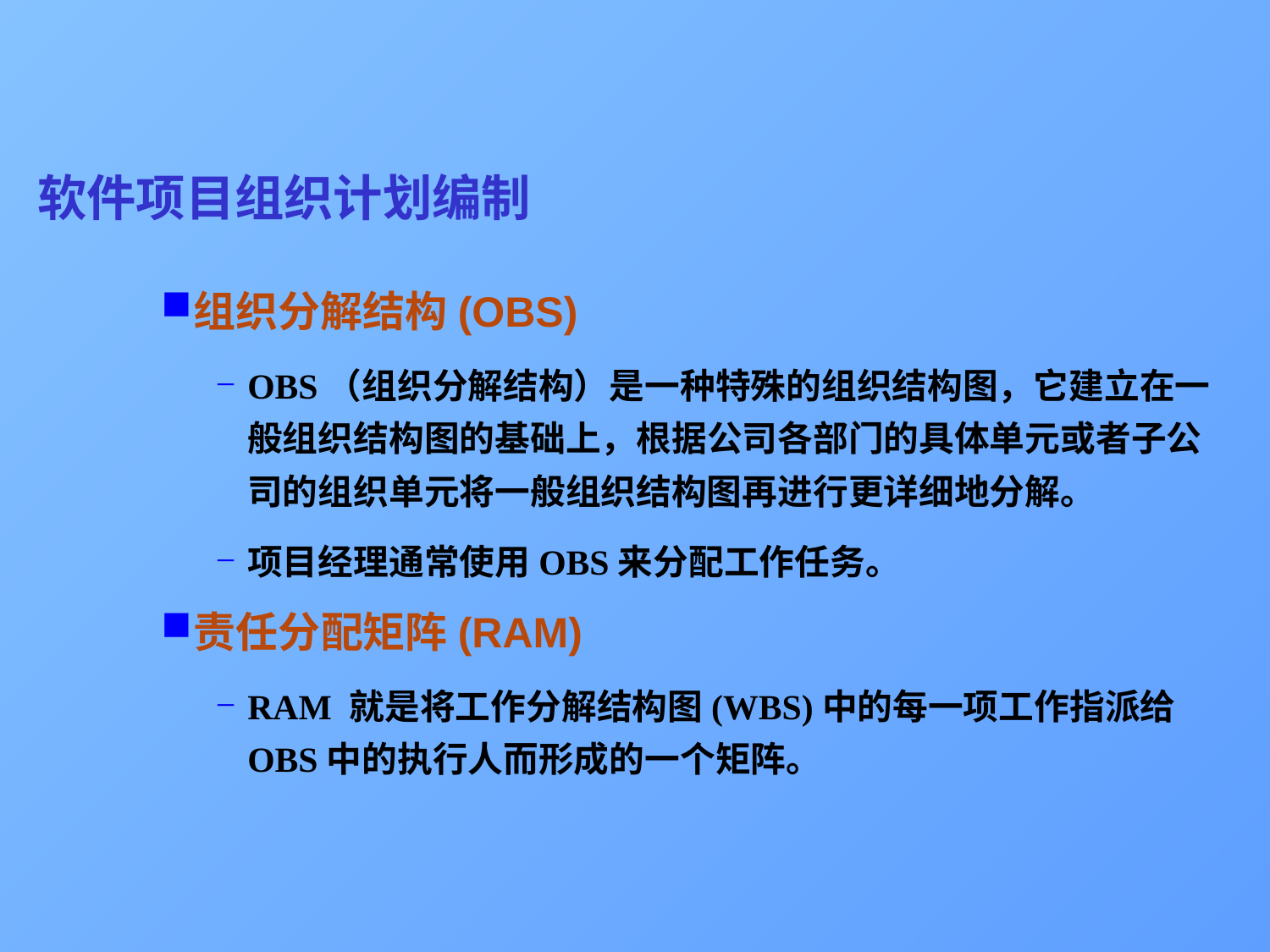

# 软件项目组织计划编制
组织分解结构(OBS)
OBS（组织分解结构）是一种特殊的组织结构图，它建立在一般组织结构图的基础上，根据公司各部门的具体单元或者子公司的组织单元将一般组织结构图再进行更详细地分解。
项目经理通常使用OBS来分配工作任务。
责任分配矩阵(RAM)
RAM 就是将工作分解结构图(WBS)中的每一项工作指派给OBS中的执行人而形成的一个矩阵。